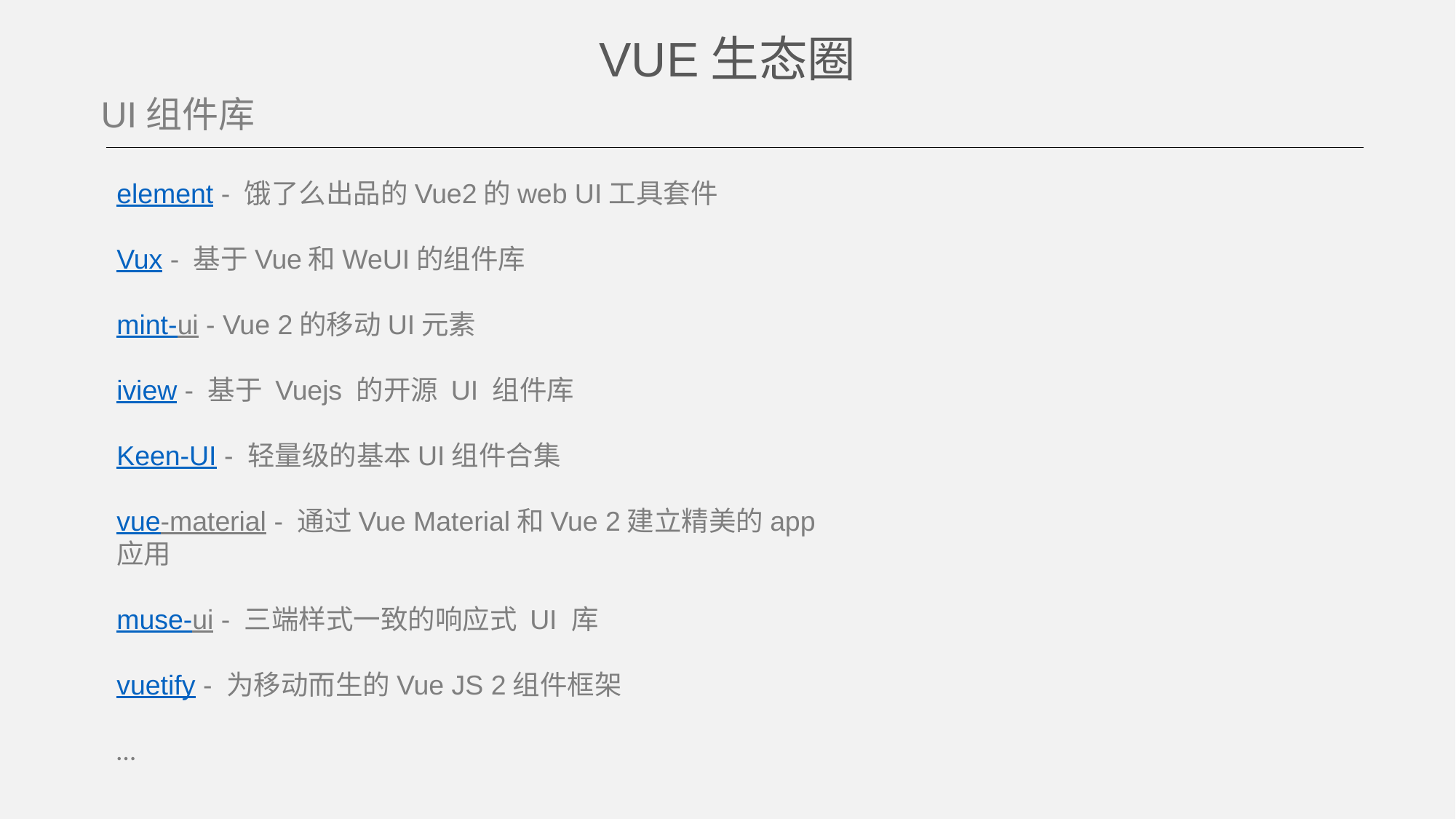

VUE生态圈
UI组件库

element - 饿了么出品的Vue2的web UI工具套件

Vux - 基于Vue和WeUI的组件库

mint-ui - Vue 2的移动UI元素

iview - 基于 Vuejs 的开源 UI 组件库

Keen-UI - 轻量级的基本UI组件合集

vue-material - 通过Vue Material和Vue 2建立精美的app应用

muse-ui - 三端样式一致的响应式 UI 库

vuetify - 为移动而生的Vue JS 2组件框架

…